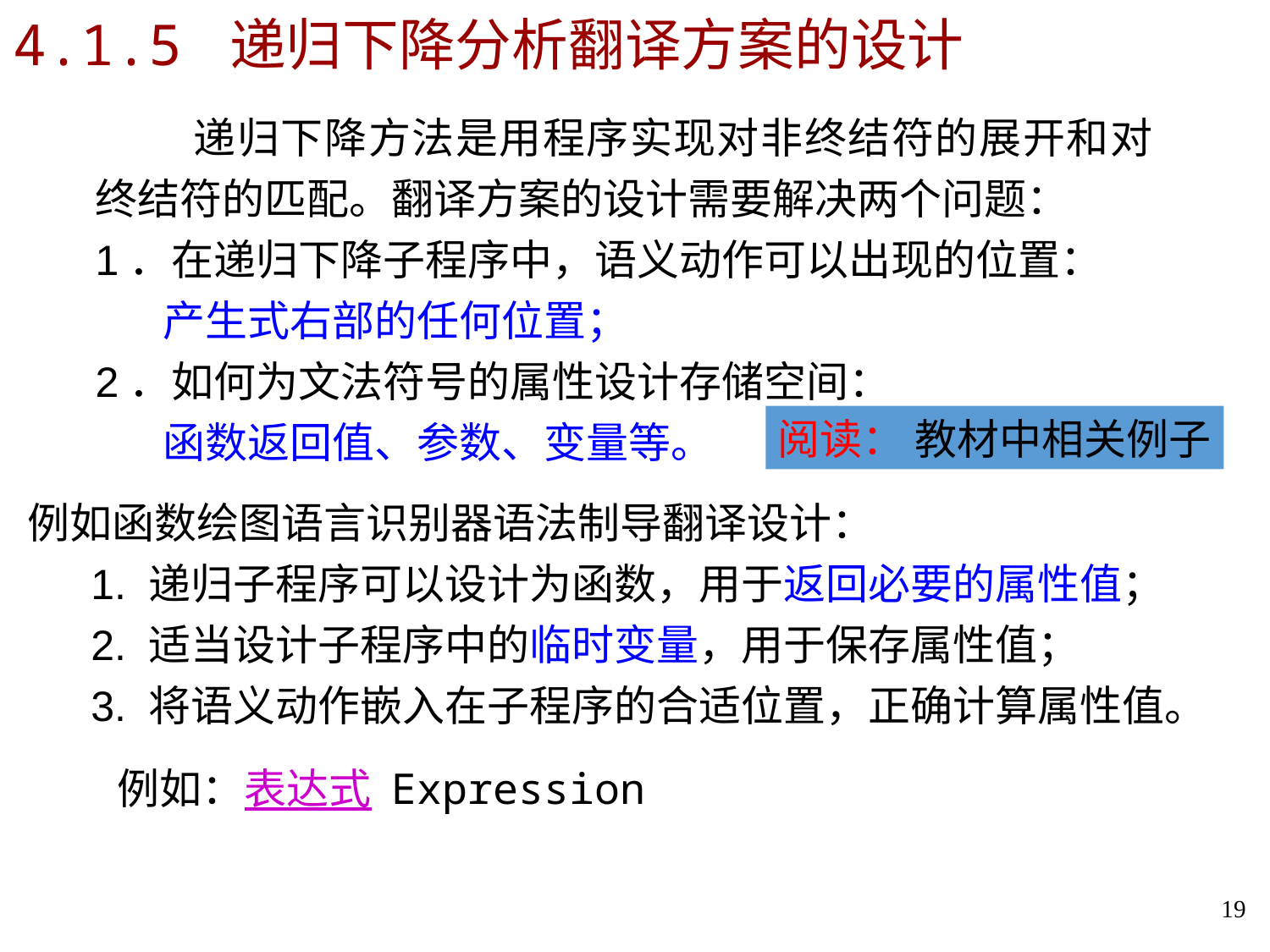

# 4.1.5 递归下降分析翻译方案的设计
        递归下降方法是用程序实现对非终结符的展开和对终结符的匹配。翻译方案的设计需要解决两个问题：
1．在递归下降子程序中，语义动作可以出现的位置：
      产生式右部的任何位置；
2．如何为文法符号的属性设计存储空间：
      函数返回值、参数、变量等。
阅读： 教材中相关例子
例如函数绘图语言识别器语法制导翻译设计：
1. 递归子程序可以设计为函数，用于返回必要的属性值；
2. 适当设计子程序中的临时变量，用于保存属性值；
3. 将语义动作嵌入在子程序的合适位置，正确计算属性值。
例如：表达式 Expression
19